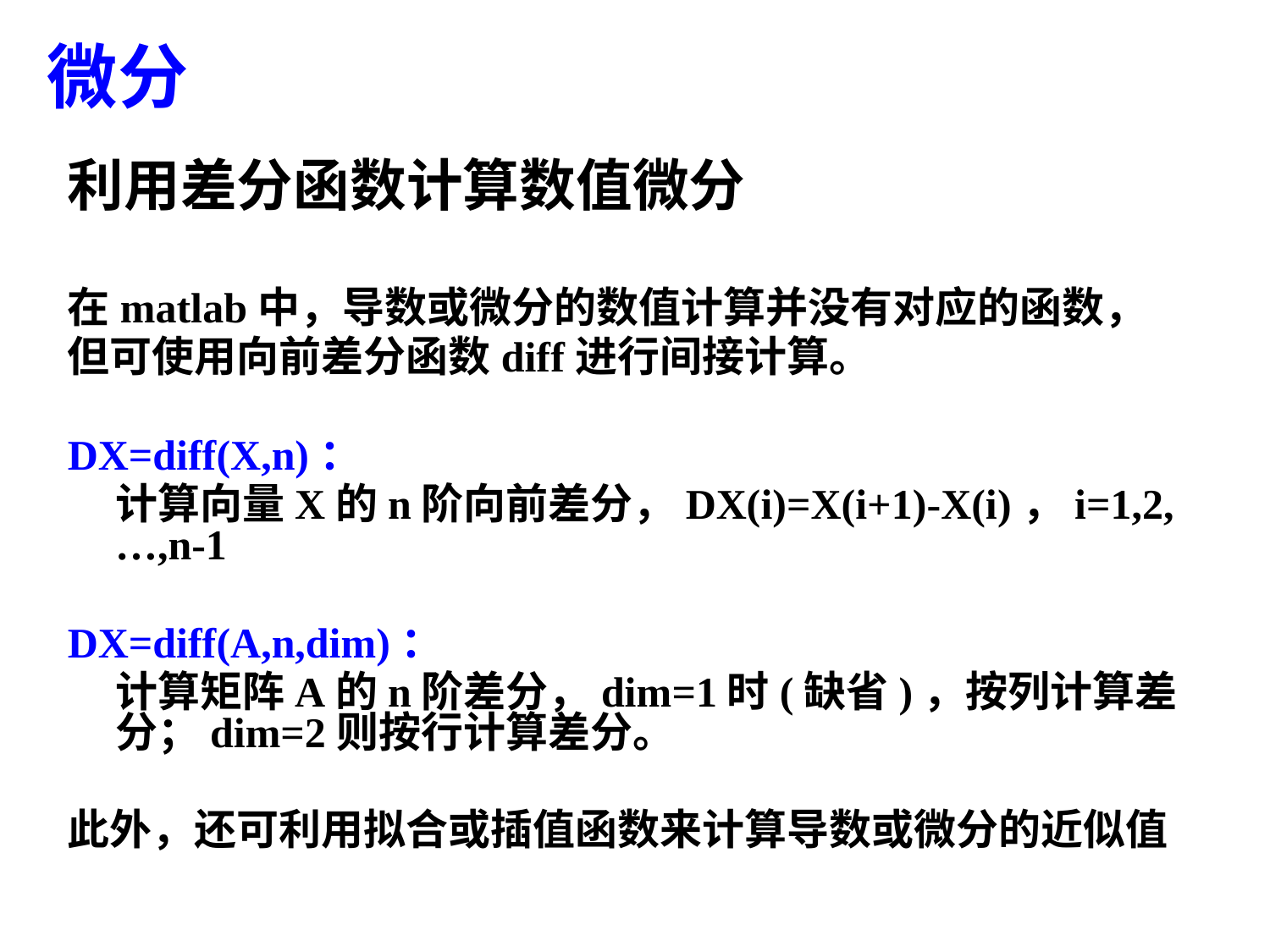

微分
利用差分函数计算数值微分

在matlab中，导数或微分的数值计算并没有对应的函数，
但可使用向前差分函数diff进行间接计算。

DX=diff(X,n)：
	计算向量X的n阶向前差分，DX(i)=X(i+1)-X(i)，i=1,2,…,n-1

DX=diff(A,n,dim)：
	计算矩阵A的n阶差分，dim=1时(缺省)，按列计算差分；dim=2则按行计算差分。

此外，还可利用拟合或插值函数来计算导数或微分的近似值
66